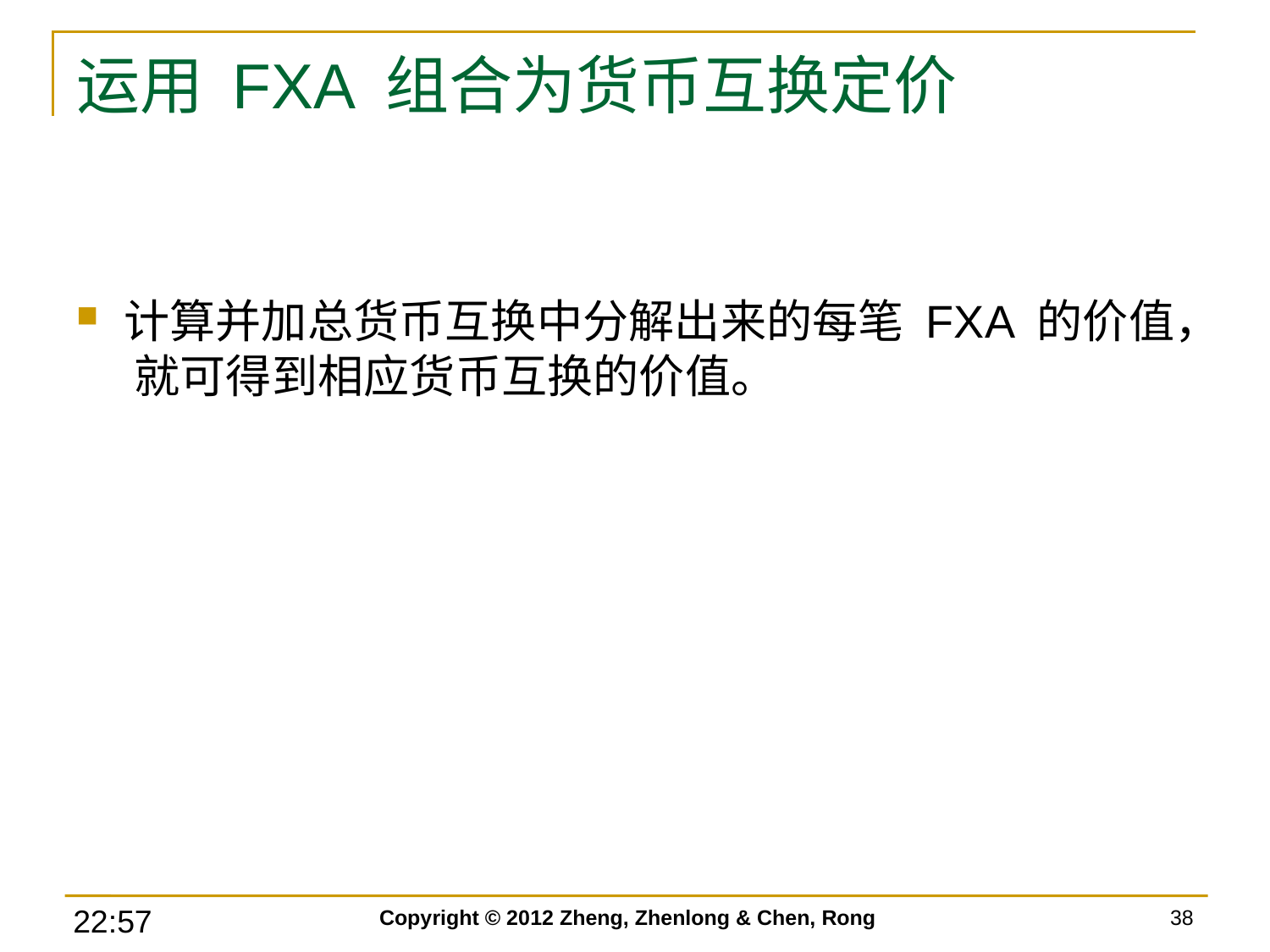

# 运用 FXA 组合为货币互换定价

计算并加总货币互换中分解出来的每笔 FXA 的价值， 就可得到相应货币互换的价值。
Copyright © 2012 Zheng, Zhenlong & Chen, Rong
38